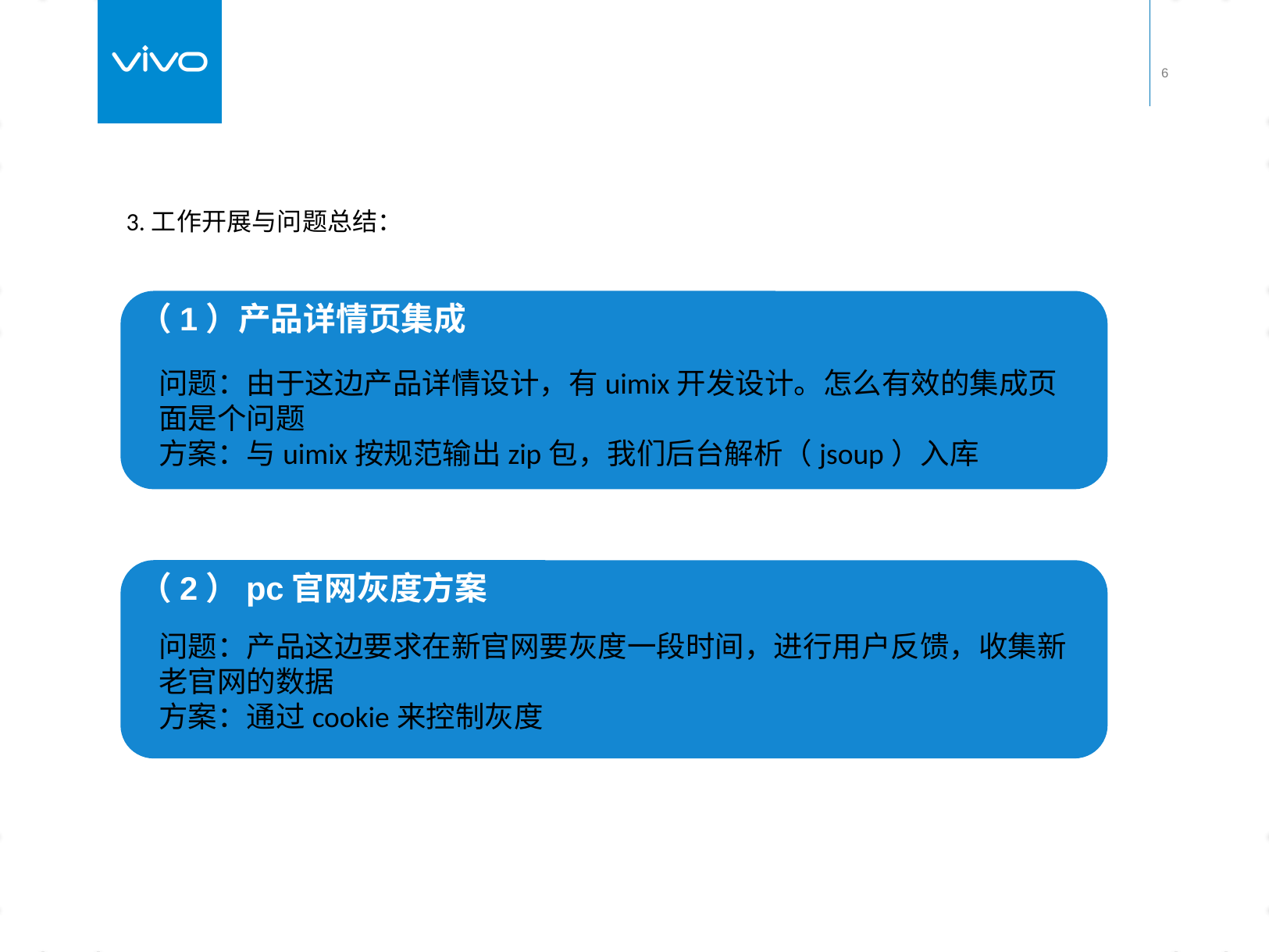

3.工作开展与问题总结：
（1）产品详情页集成

问题：由于这边产品详情设计，有uimix开发设计。怎么有效的集成页面是个问题
方案：与uimix按规范输出zip包，我们后台解析（jsoup）入库
（2）pc官网灰度方案

问题：产品这边要求在新官网要灰度一段时间，进行用户反馈，收集新老官网的数据
方案：通过cookie来控制灰度